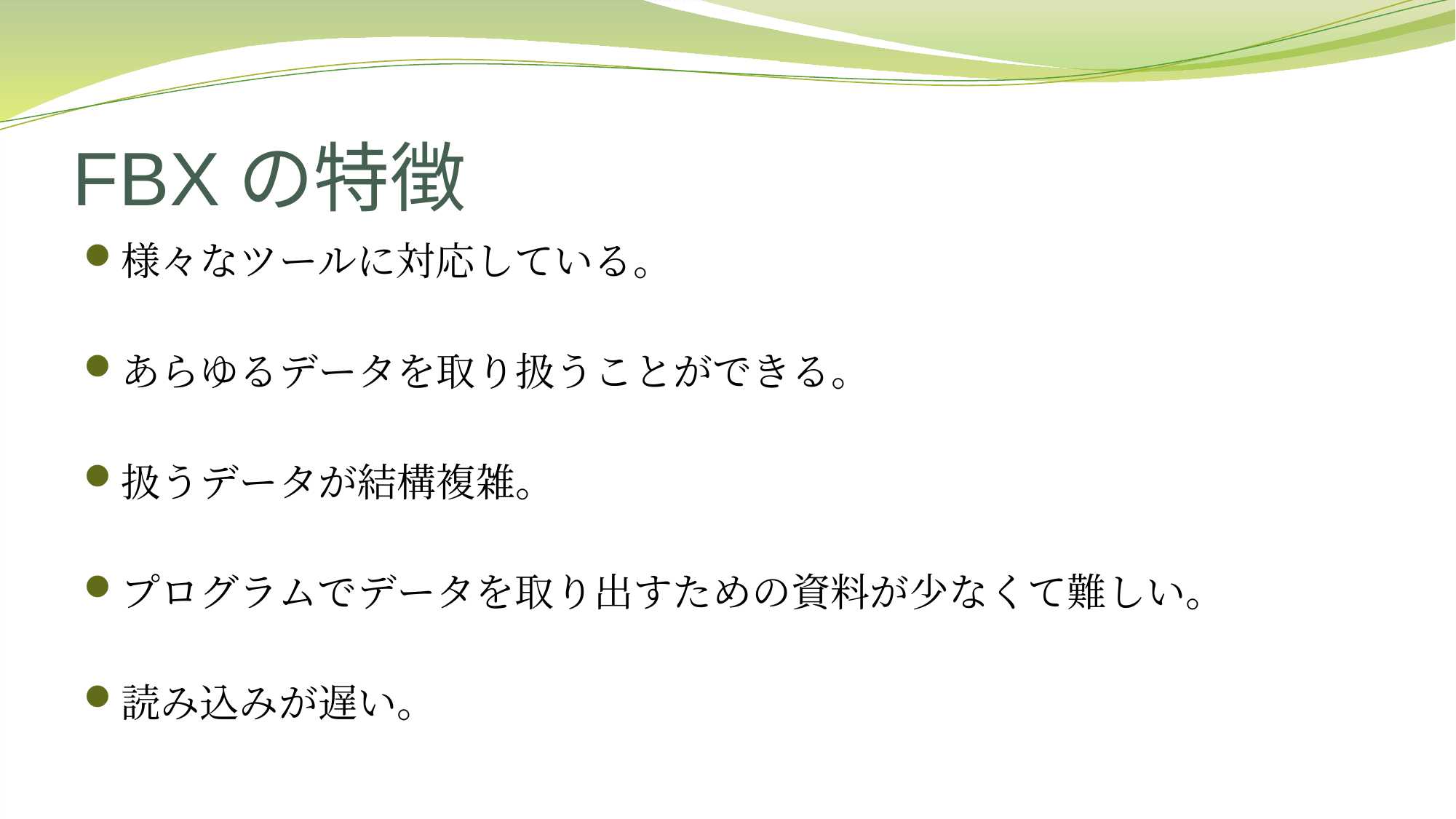

# FBXの特徴
様々なツールに対応している。

あらゆるデータを取り扱うことができる。

扱うデータが結構複雑。

プログラムでデータを取り出すための資料が少なくて難しい。

読み込みが遅い。